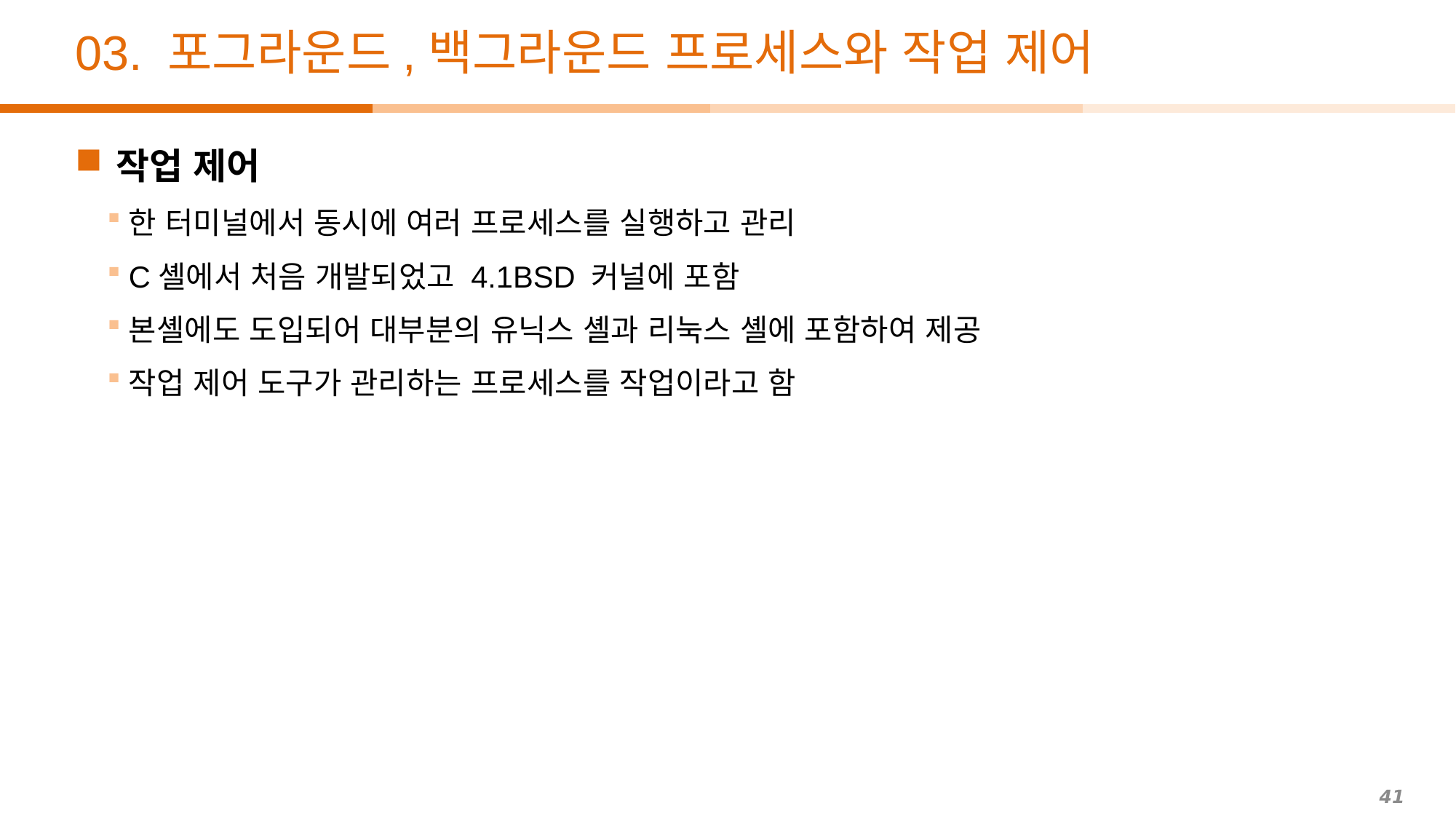

# 03. 포그라운드,백그라운드 프로세스와 작업 제어
작업 제어
한 터미널에서 동시에 여러 프로세스를 실행하고 관리
C셸에서 처음 개발되었고 4.1BSD 커널에 포함
본셸에도 도입되어 대부분의 유닉스 셸과 리눅스 셸에 포함하여 제공
작업 제어 도구가 관리하는 프로세스를 작업이라고 함